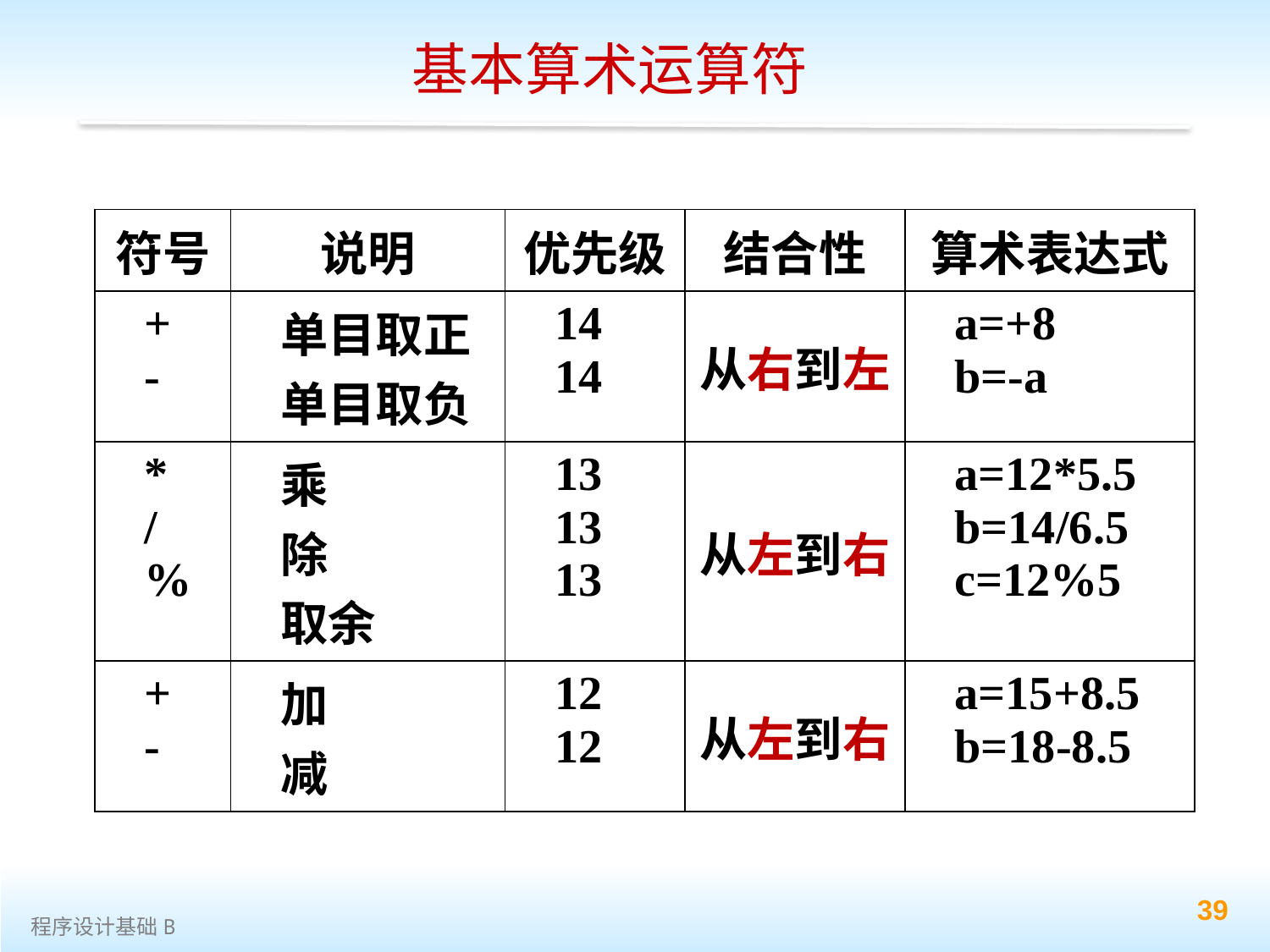

基本算术运算符
| 符号 | 说明 | 优先级 | 结合性 | 算术表达式 |
| --- | --- | --- | --- | --- |
| + - | 单目取正 单目取负 | 14 14 | 从右到左 | a=+8 b=-a |
| \* / % | 乘 除 取余 | 13 13 13 | 从左到右 | a=12\*5.5 b=14/6.5 c=12%5 |
| + - | 加 减 | 12 12 | 从左到右 | a=15+8.5 b=18-8.5 |
39